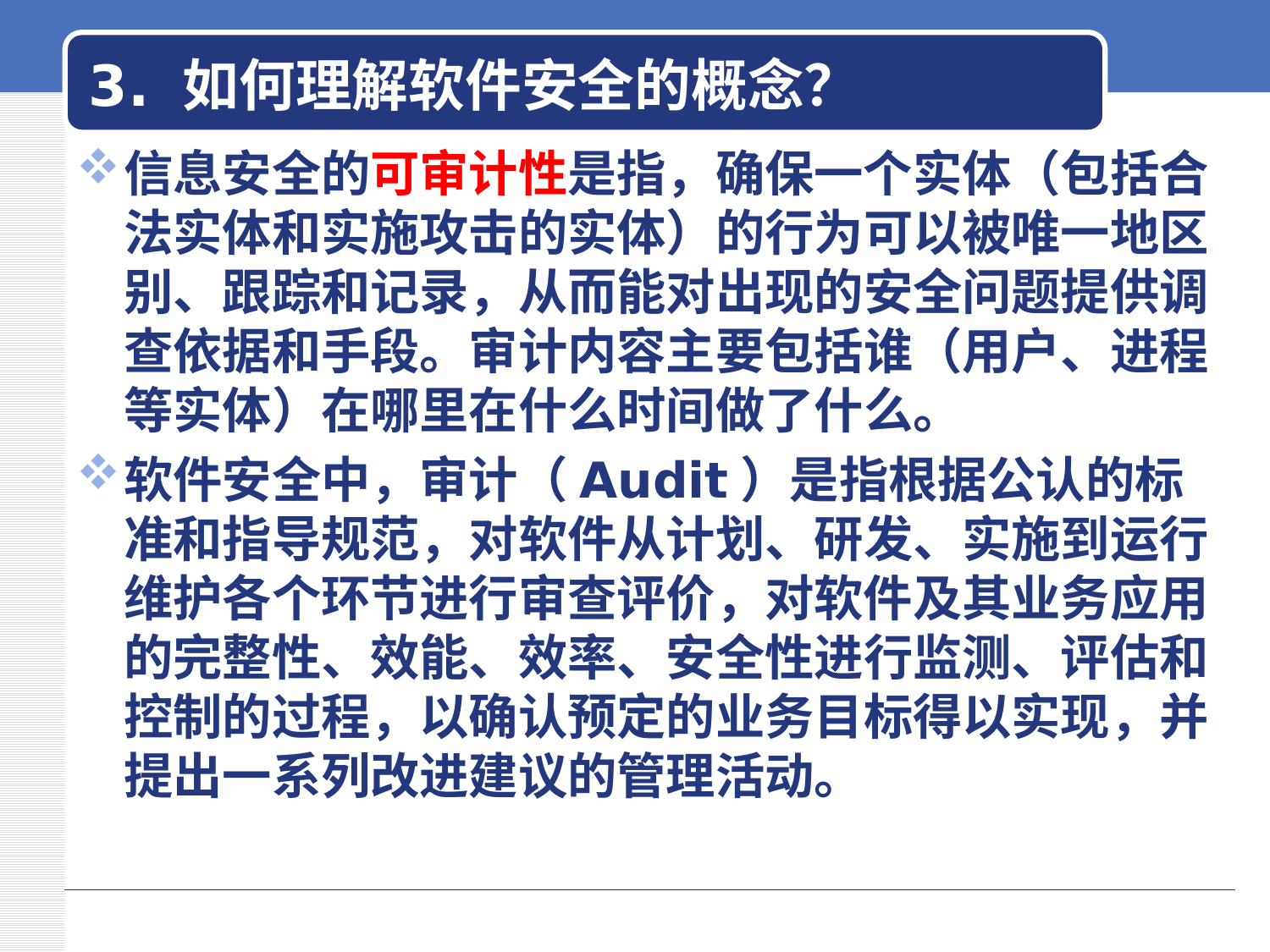

# 3. 如何理解软件安全的概念？
信息安全的可审计性是指，确保一个实体（包括合法实体和实施攻击的实体）的行为可以被唯一地区别、跟踪和记录，从而能对出现的安全问题提供调查依据和手段。审计内容主要包括谁（用户、进程等实体）在哪里在什么时间做了什么。
软件安全中，审计（Audit）是指根据公认的标准和指导规范，对软件从计划、研发、实施到运行维护各个环节进行审查评价，对软件及其业务应用的完整性、效能、效率、安全性进行监测、评估和控制的过程，以确认预定的业务目标得以实现，并提出一系列改进建议的管理活动。